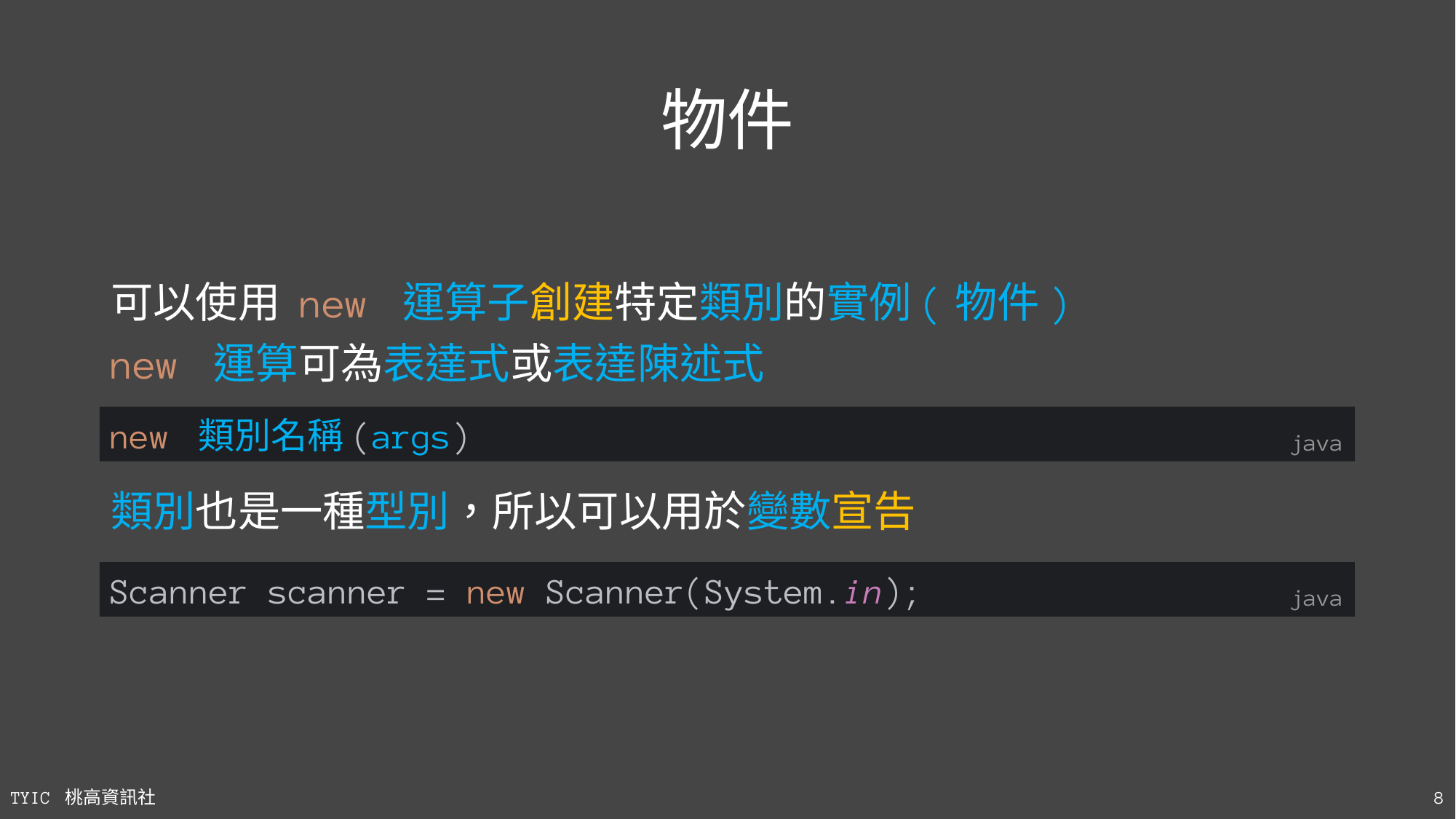

# 物件
可以使用 new 運算子創建特定類別的實例(物件)
new 運算可為表達式或表達陳述式
new 類別名稱(args)
java
類別也是一種型別，所以可以用於變數宣告
Scanner scanner = new Scanner(System.in);
java